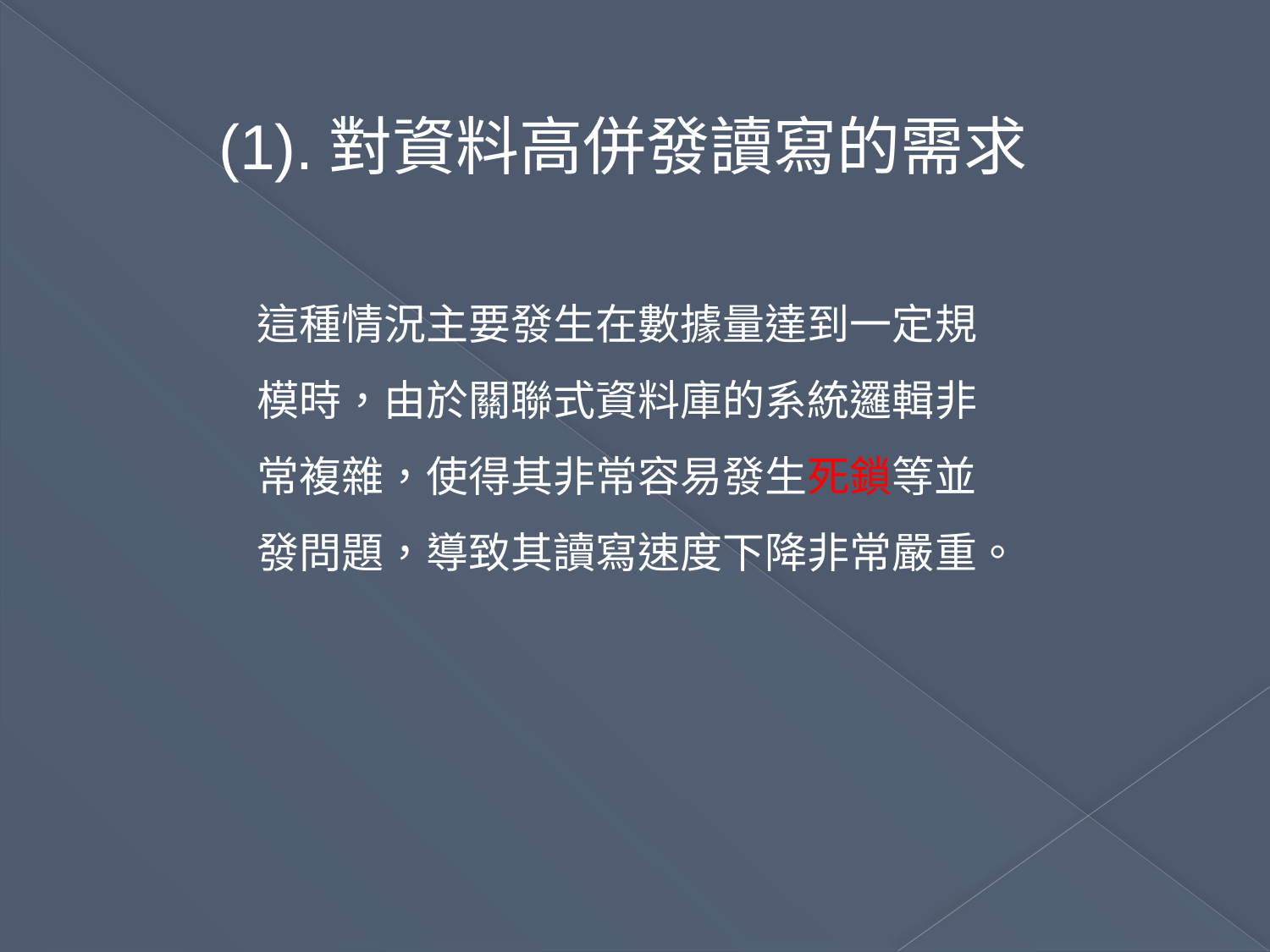

(1).對資料高併發讀寫的需求
這種情況主要發生在數據量達到一定規
模時，由於關聯式資料庫的系統邏輯非
常複雜，使得其非常容易發生死鎖等並
發問題，導致其讀寫速度下降非常嚴重。